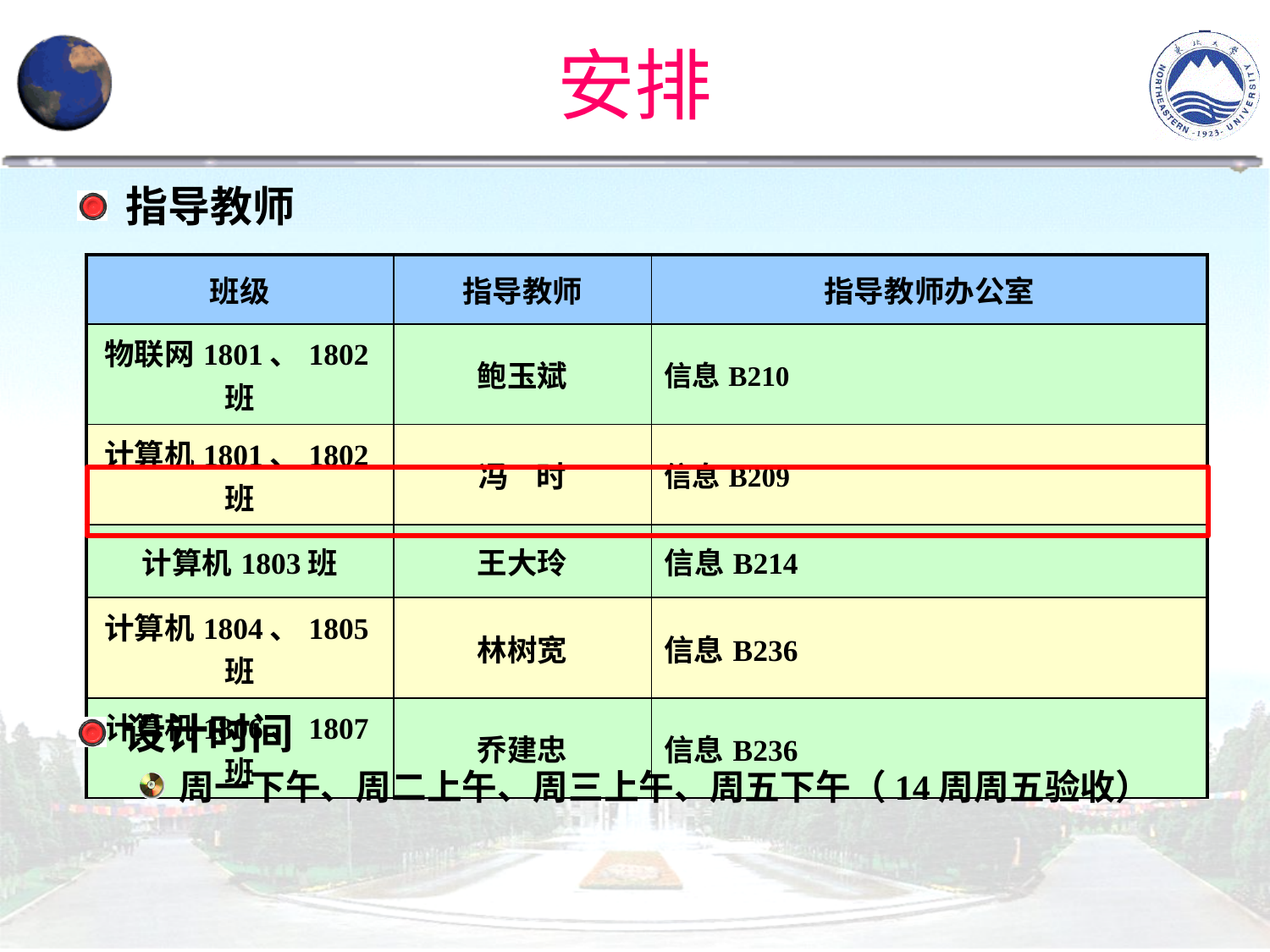

# 安排
指导教师
| 班级 | 指导教师 | 指导教师办公室 |
| --- | --- | --- |
| 物联网1801、1802班 | 鲍玉斌 | 信息B210 |
| 计算机1801、1802班 | 冯 时 | 信息B209 |
| 计算机1803班 | 王大玲 | 信息B214 |
| 计算机1804、1805班 | 林树宽 | 信息B236 |
| 计算机1806、1807班 | 乔建忠 | 信息B236 |

设计时间
周一下午、周二上午、周三上午、周五下午（14周周五验收）